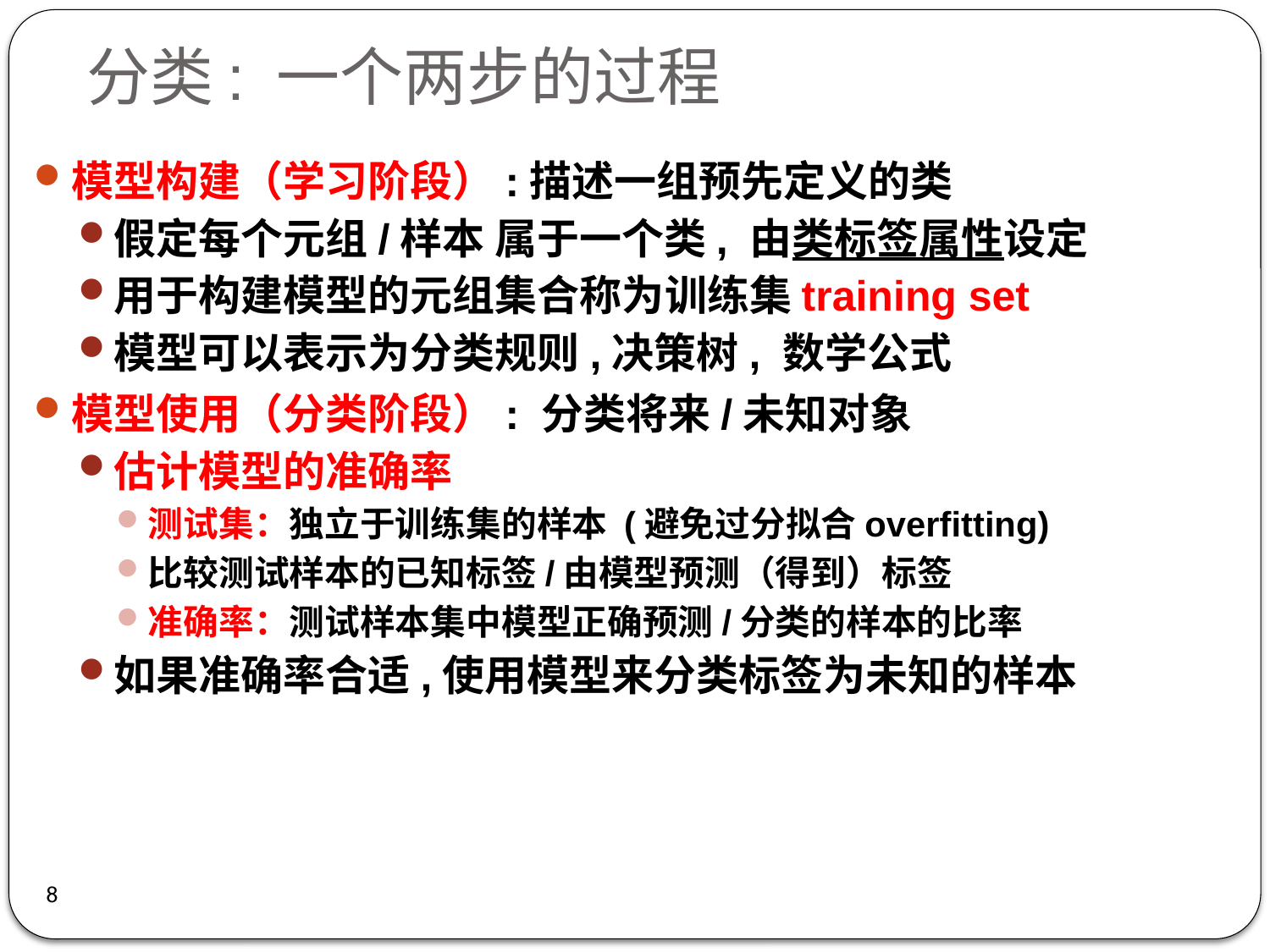

# 分类: 一个两步的过程
模型构建（学习阶段）:描述一组预先定义的类
假定每个元组/样本 属于一个类, 由类标签属性设定
用于构建模型的元组集合称为训练集training set
模型可以表示为分类规则,决策树, 数学公式
模型使用（分类阶段）: 分类将来/未知对象
估计模型的准确率
测试集：独立于训练集的样本 (避免过分拟合overfitting)
比较测试样本的已知标签/由模型预测（得到）标签
准确率：测试样本集中模型正确预测/分类的样本的比率
如果准确率合适,使用模型来分类标签为未知的样本
8